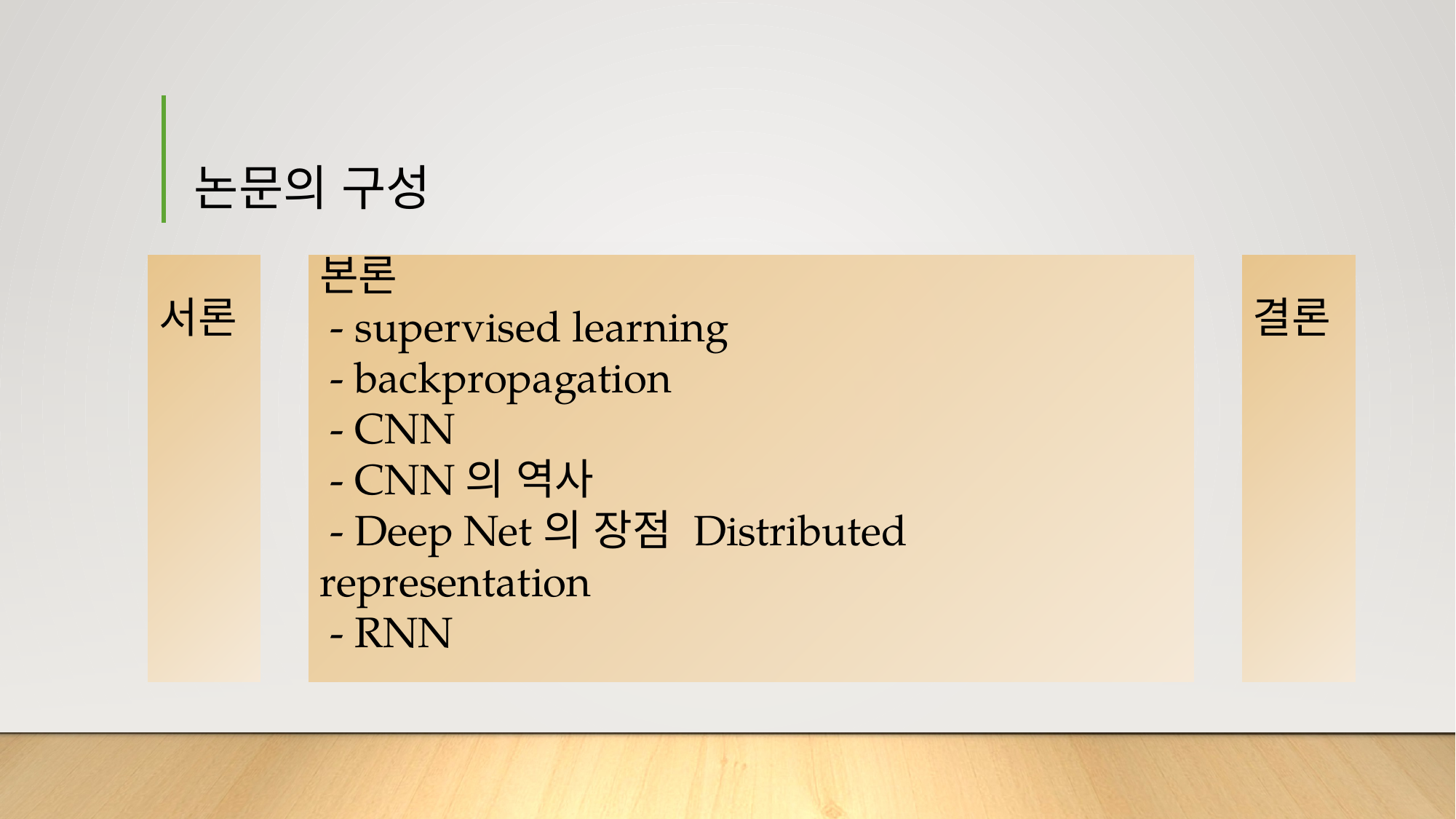

# 논문의 구성
본론
 - supervised learning
 - backpropagation
 - CNN
 - CNN의 역사
 - Deep Net의 장점 Distributed representation
 - RNN

서론

결론